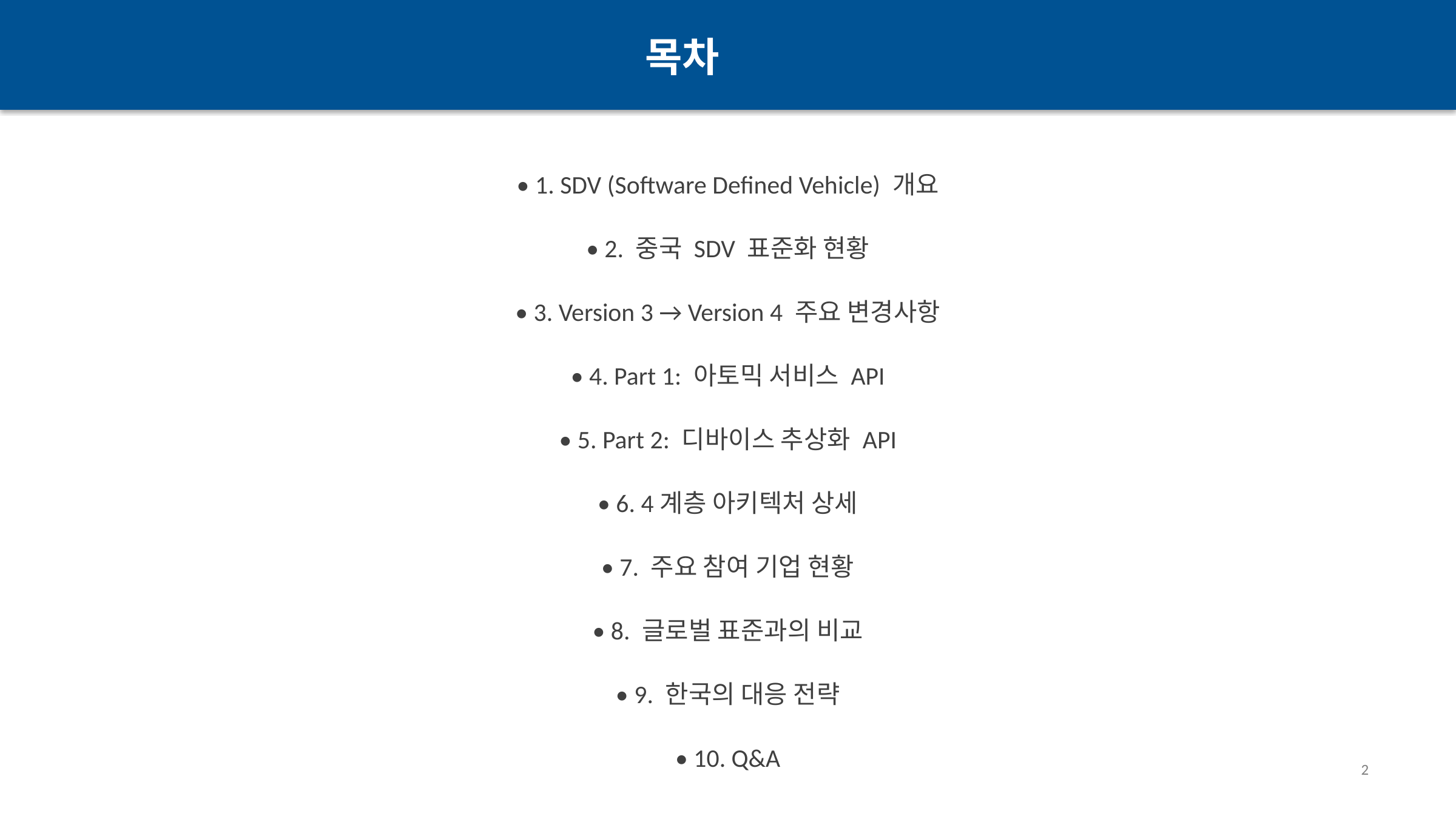

목차
• 1. SDV (Software Defined Vehicle) 개요
• 2. 중국 SDV 표준화 현황
• 3. Version 3 → Version 4 주요 변경사항
• 4. Part 1: 아토믹 서비스 API
• 5. Part 2: 디바이스 추상화 API
• 6. 4계층 아키텍처 상세
• 7. 주요 참여 기업 현황
• 8. 글로벌 표준과의 비교
• 9. 한국의 대응 전략
• 10. Q&A
2